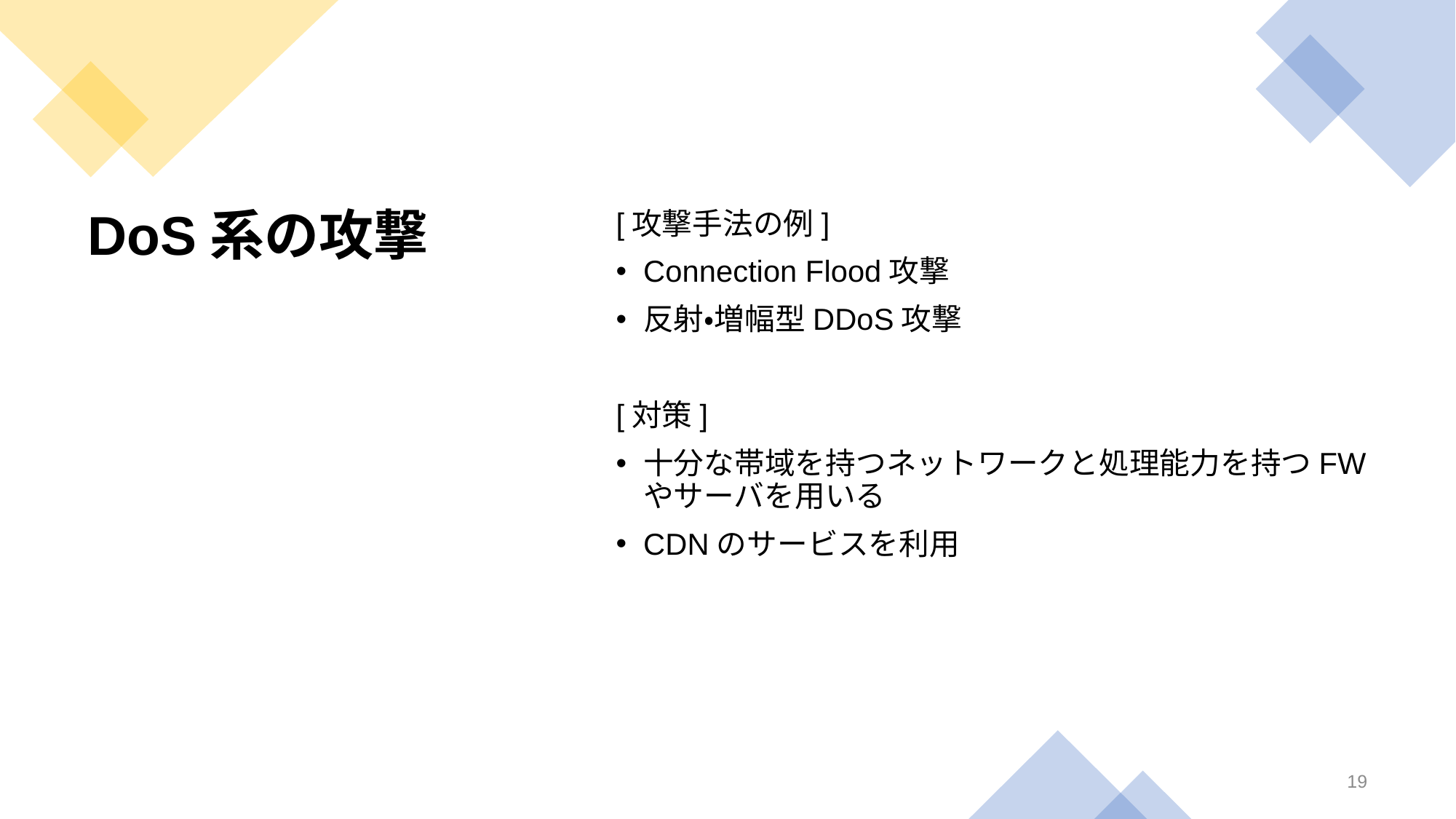

[攻撃手法の例]
Connection Flood攻撃
反射・増幅型DDoS攻撃

[対策]
十分な帯域を持つネットワークと処理能力を持つFWやサーバを用いる
CDNのサービスを利用
# DoS系の攻撃

19